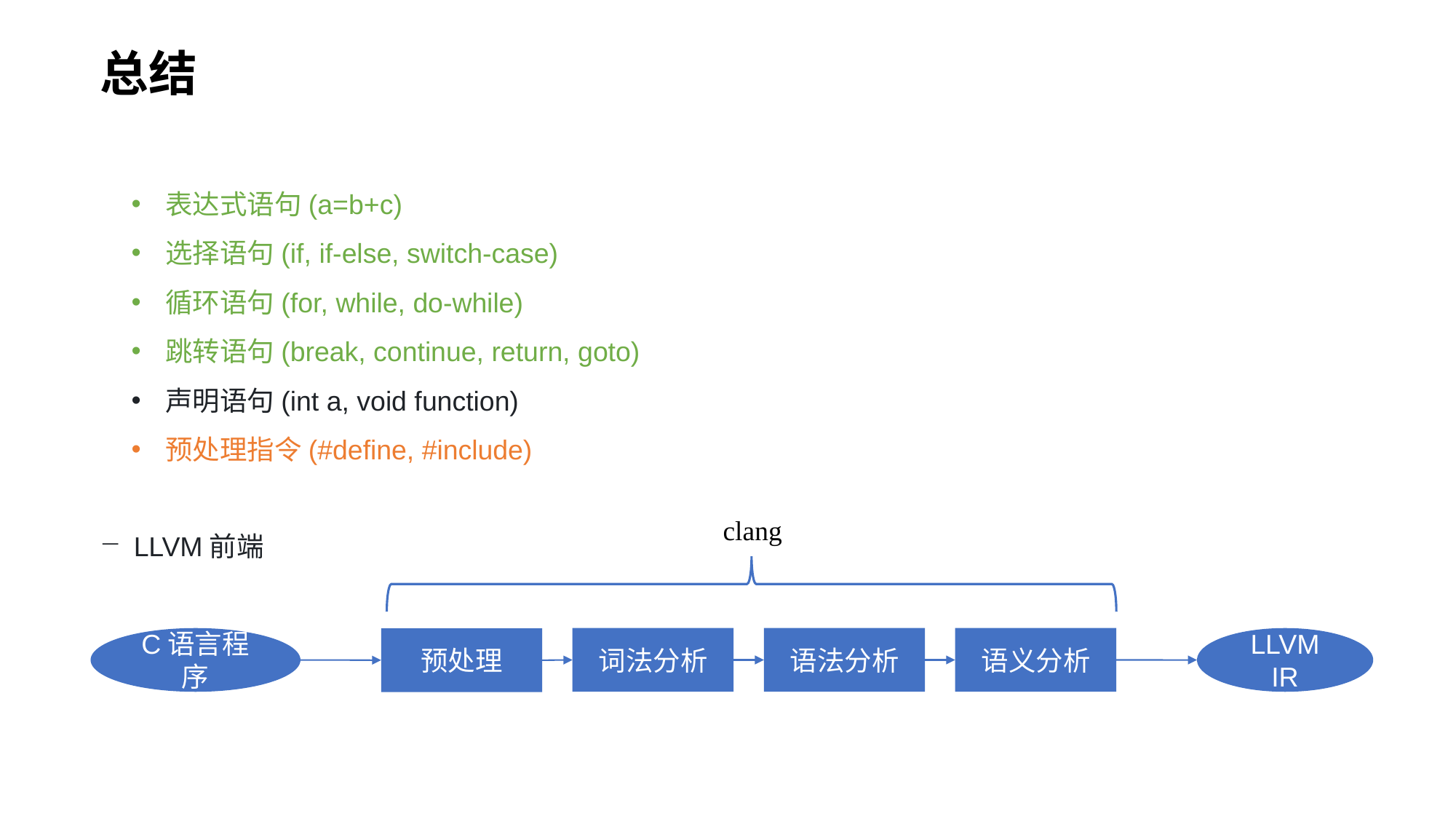

总结
表达式语句(a=b+c)
选择语句(if, if-else, switch-case)
循环语句(for, while, do-while)
跳转语句(break, continue, return, goto)
声明语句(int a, void function)
预处理指令(#define, #include)

LLVM前端
clang
LLVM IR
C语言程序
语义分析
词法分析
语法分析
预处理